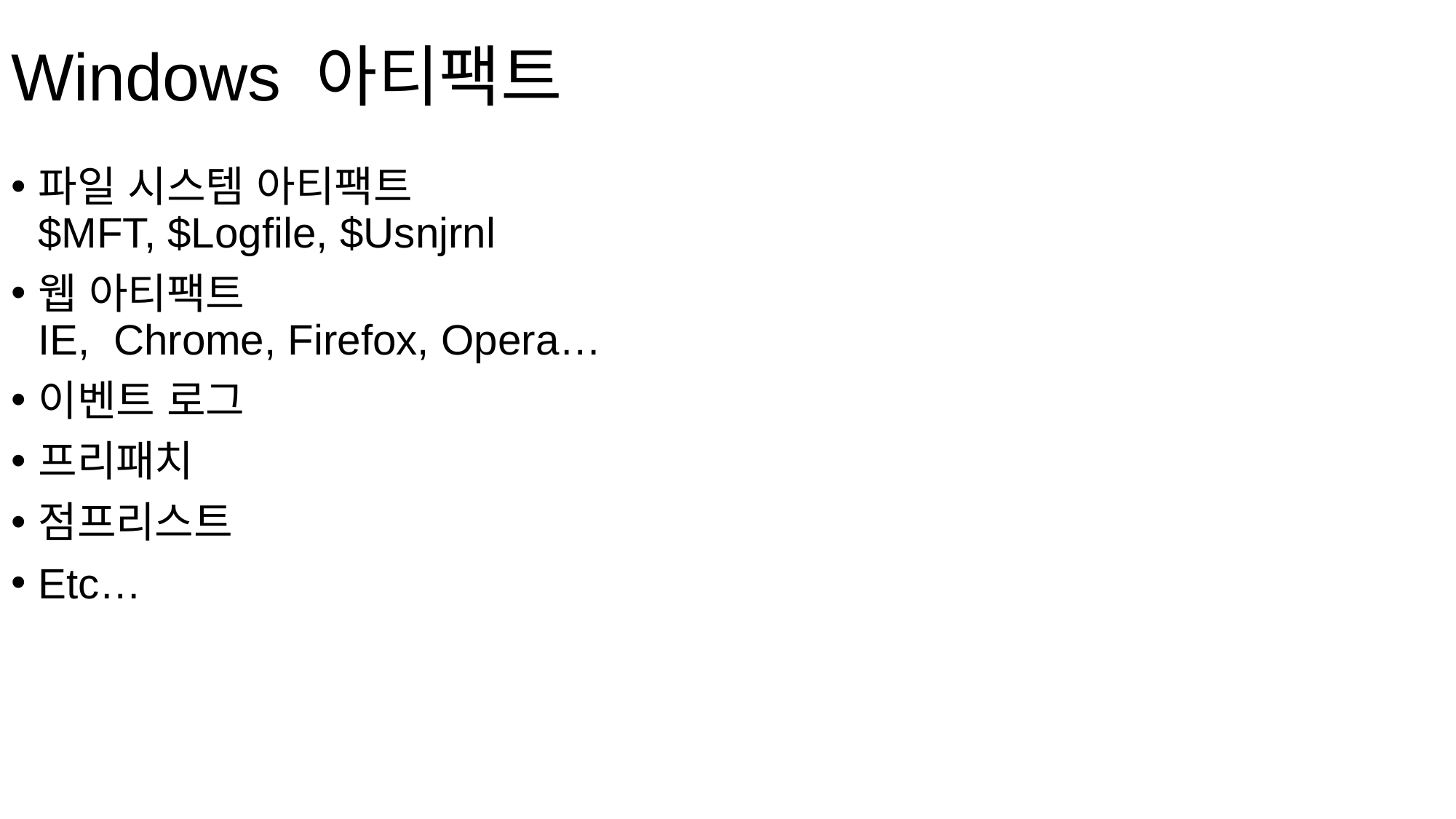

# Windows 아티팩트
파일 시스템 아티팩트
$MFT, $Logfile, $Usnjrnl
웹 아티팩트
IE,  Chrome, Firefox, Opera…
이벤트 로그
프리패치
점프리스트
Etc…